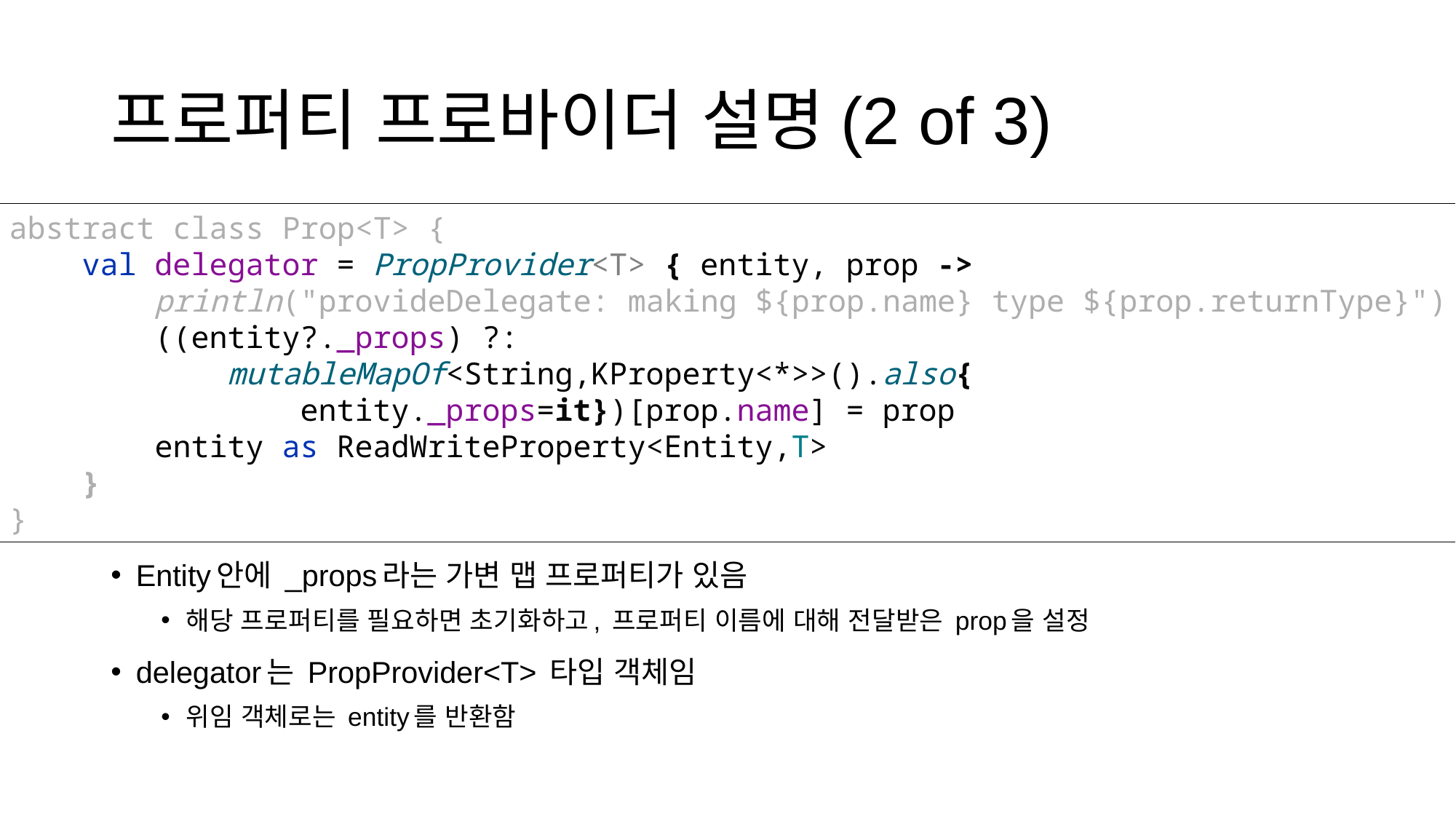

# 프로퍼티 프로바이더 설명(2 of 3)
abstract class Prop<T> {
    val delegator = PropProvider<T> { entity, prop ->
        println("provideDelegate: making ${prop.name} type ${prop.returnType}")
        ((entity?._props) ?:
            mutableMapOf<String,KProperty<*>>().also{
                entity._props=it})[prop.name] = prop
        entity as ReadWriteProperty<Entity,T>
    }
}
Entity안에 _props라는 가변 맵 프로퍼티가 있음
해당 프로퍼티를 필요하면 초기화하고, 프로퍼티 이름에 대해 전달받은 prop을 설정
delegator는 PropProvider<T> 타입 객체임
위임 객체로는 entity를 반환함